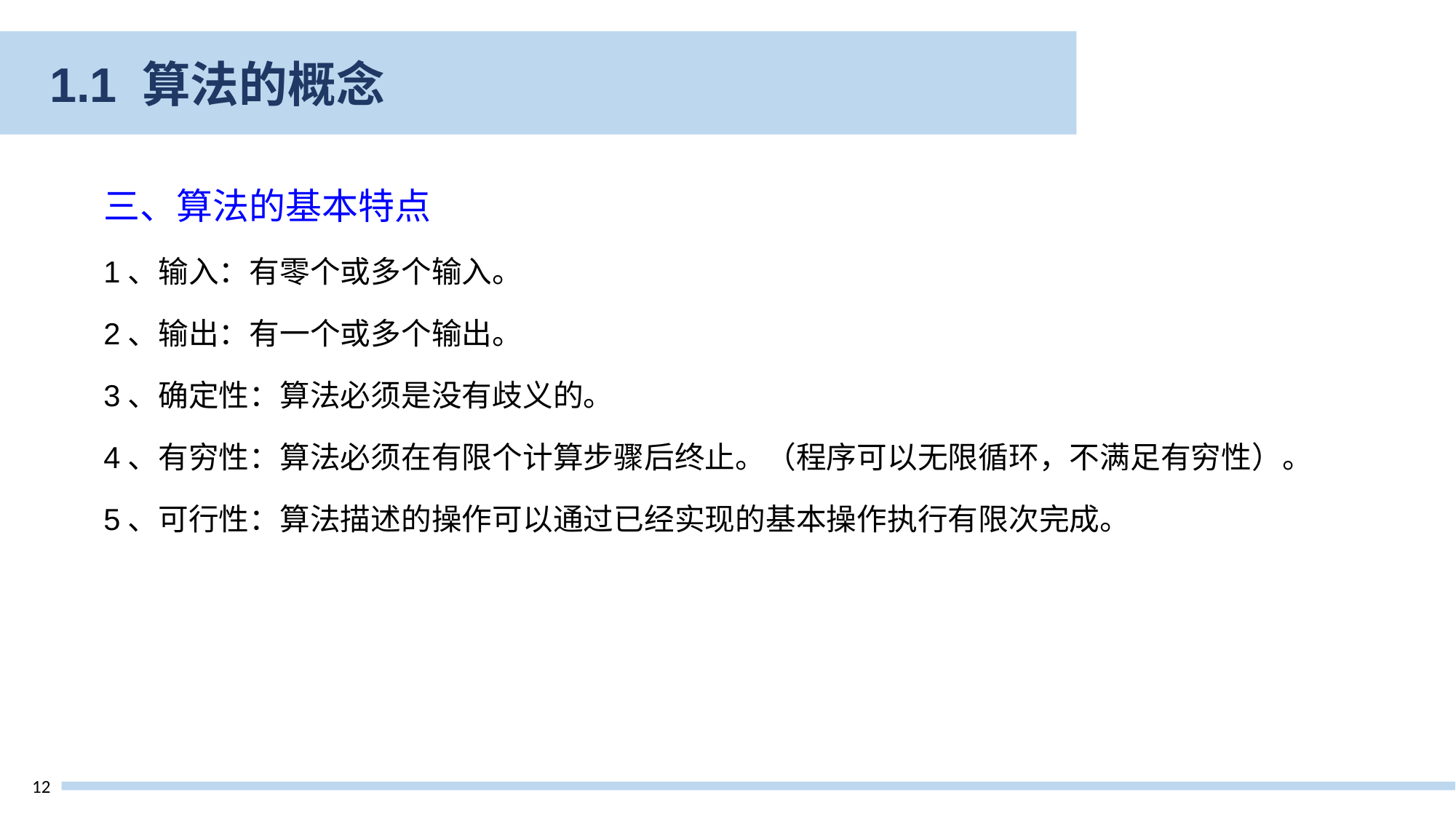

1.1 算法的概念
三、算法的基本特点
1、输入：有零个或多个输入。
2、输出：有一个或多个输出。
3、确定性：算法必须是没有歧义的。
4、有穷性：算法必须在有限个计算步骤后终止。（程序可以无限循环，不满足有穷性）。
5、可行性：算法描述的操作可以通过已经实现的基本操作执行有限次完成。
12